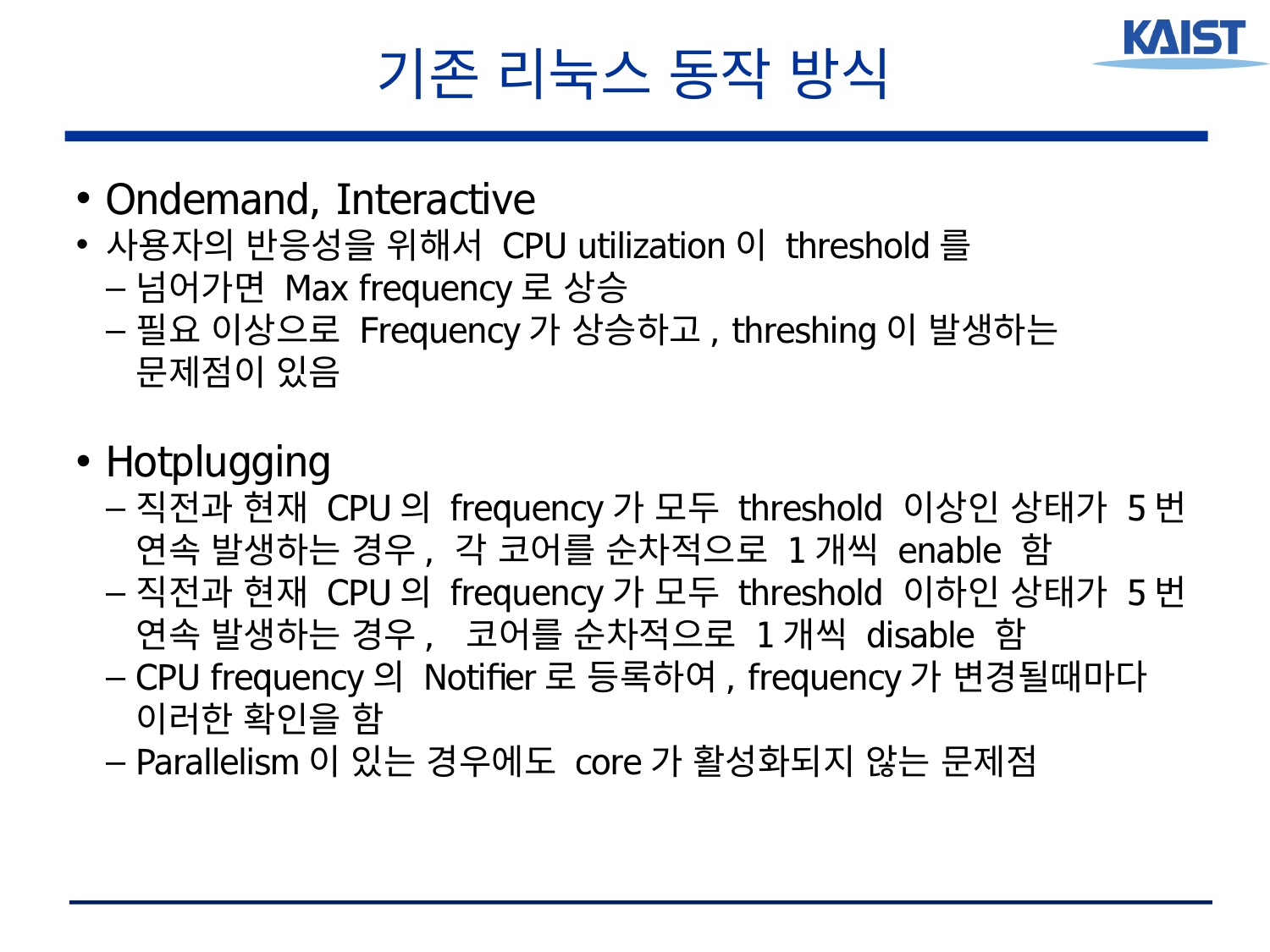

13
기존 리눅스 동작 방식
Ondemand, Interactive
사용자의 반응성을 위해서 CPU utilization이 threshold를
넘어가면 Max frequency로 상승
필요 이상으로 Frequency가 상승하고, threshing이 발생하는 문제점이 있음

Hotplugging
직전과 현재 CPU의 frequency가 모두 threshold 이상인 상태가 5번 연속 발생하는 경우, 각 코어를 순차적으로 1개씩 enable 함
직전과 현재 CPU의 frequency가 모두 threshold 이하인 상태가 5번 연속 발생하는 경우,  코어를 순차적으로 1개씩 disable 함
CPU frequency의 Notifier로 등록하여, frequency가 변경될때마다 이러한 확인을 함
Parallelism이 있는 경우에도 core가 활성화되지 않는 문제점